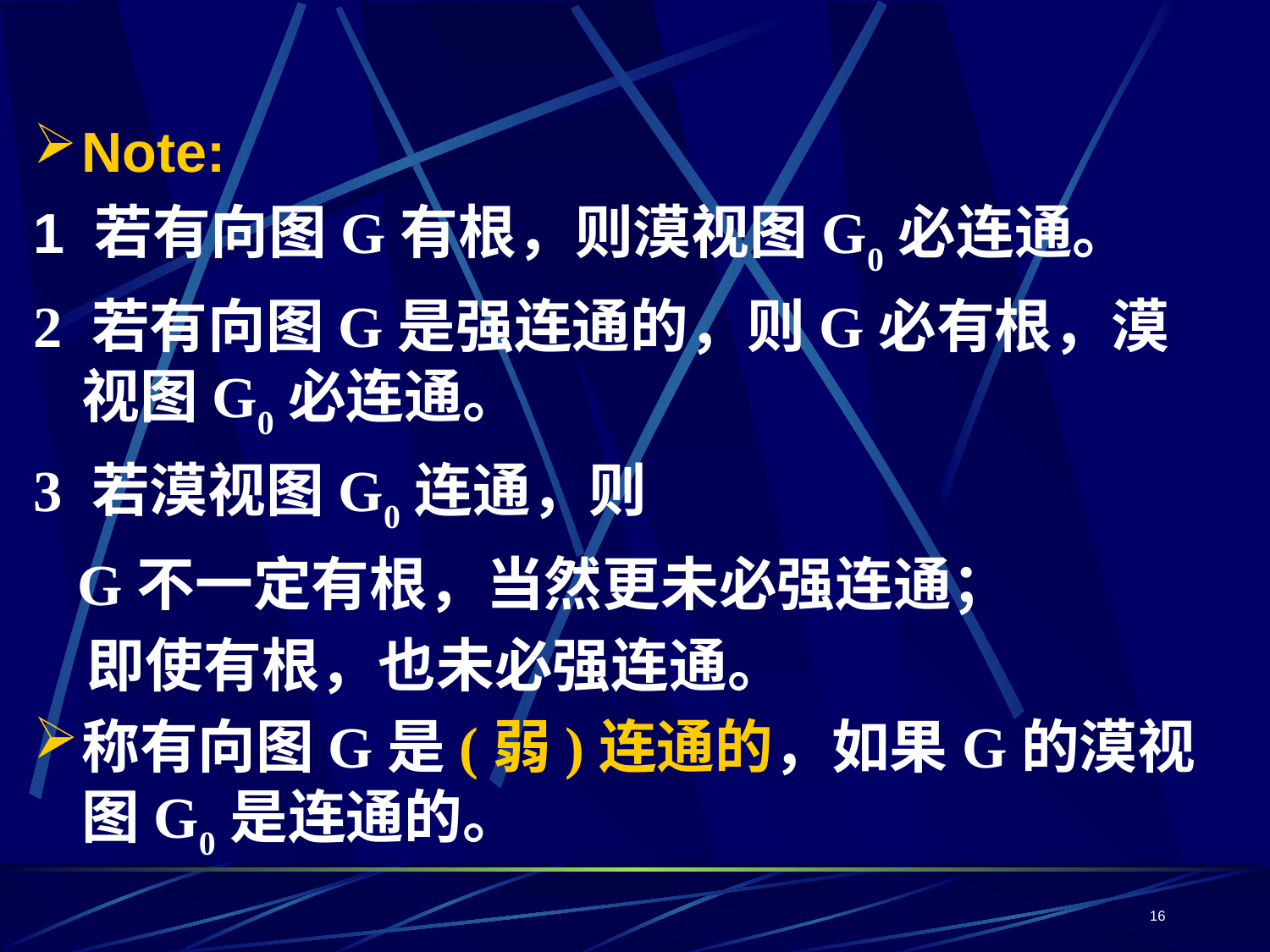

Note:
1 若有向图G有根，则漠视图G0必连通。
2 若有向图G是强连通的，则G必有根，漠视图G0必连通。
3 若漠视图G0连通，则
   G不一定有根，当然更未必强连通；
   即使有根，也未必强连通。
称有向图G是(弱)连通的，如果G的漠视图G0是连通的。

16